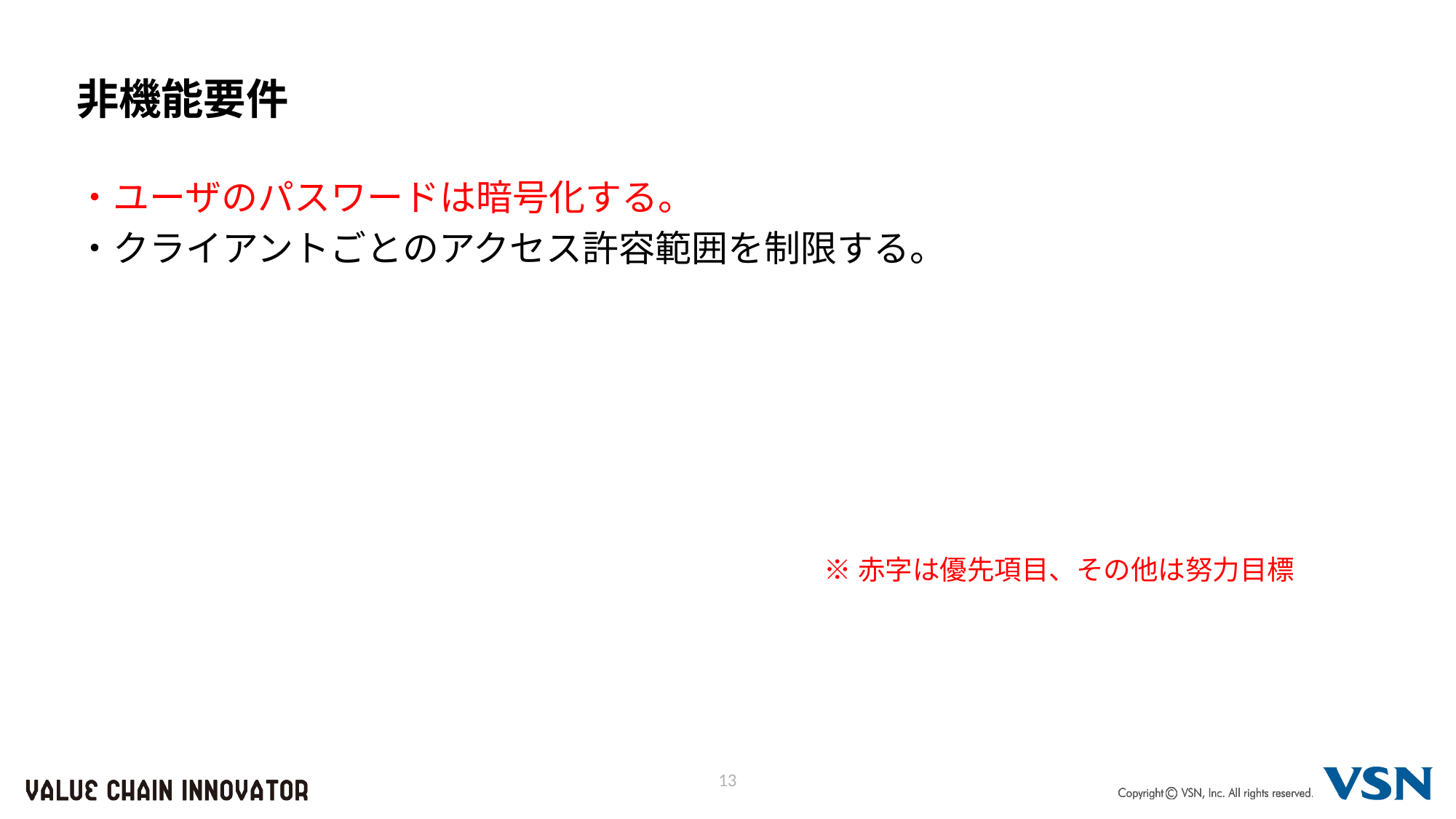

# 非機能要件
・ユーザのパスワードは暗号化する。
・クライアントごとのアクセス許容範囲を制限する。
※赤字は優先項目、その他は努力目標
13